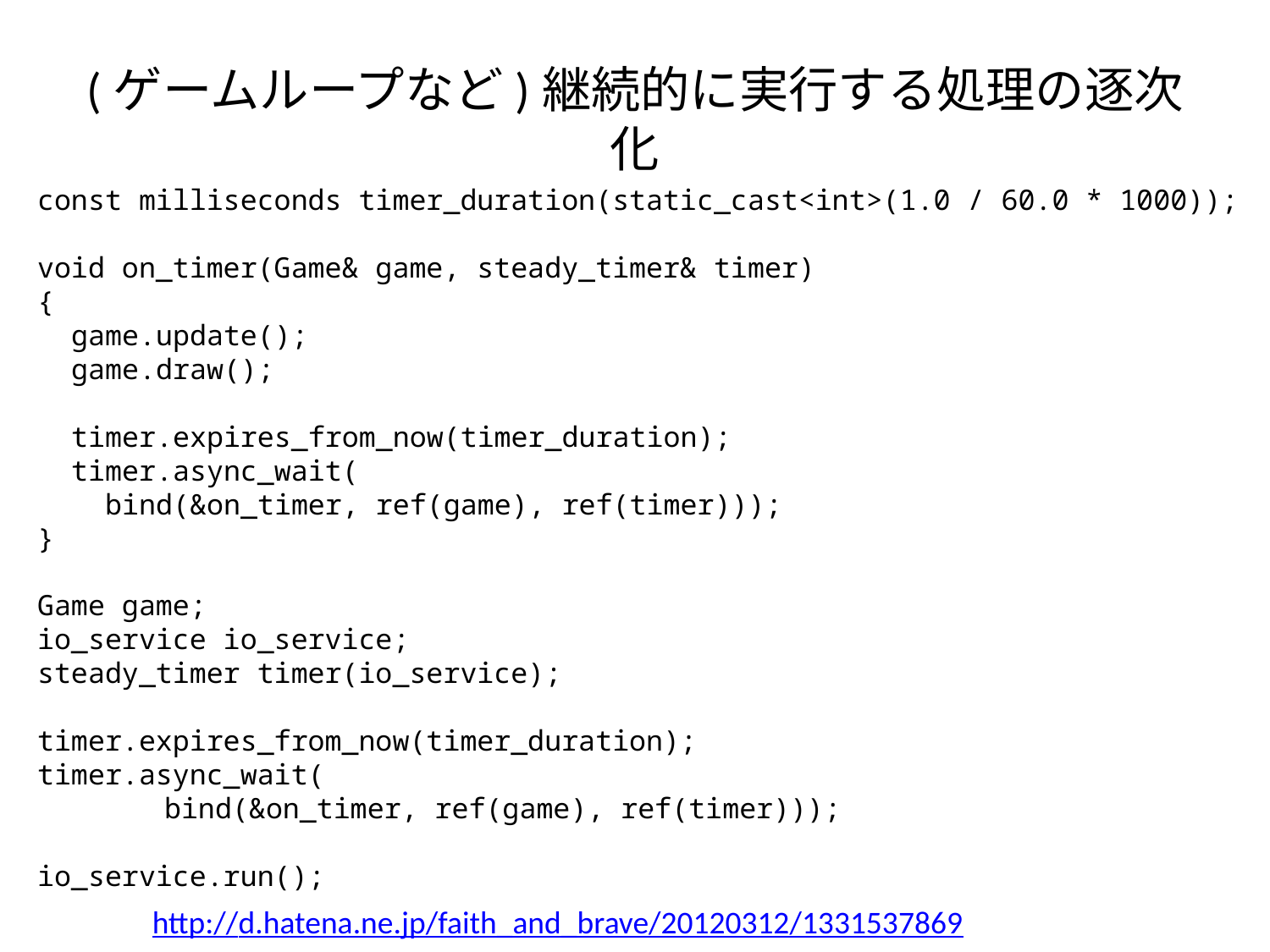

# (ゲームループなど)継続的に実行する処理の逐次化
const milliseconds timer_duration(static_cast<int>(1.0 / 60.0 * 1000));

void on_timer(Game& game, steady_timer& timer)
{
  game.update();
  game.draw();

  timer.expires_from_now(timer_duration);
  timer.async_wait(
    bind(&on_timer, ref(game), ref(timer)));
}

Game game;
io_service io_service;
steady_timer timer(io_service);

timer.expires_from_now(timer_duration);
timer.async_wait(
	bind(&on_timer, ref(game), ref(timer)));

io_service.run();
http://d.hatena.ne.jp/faith_and_brave/20120312/1331537869